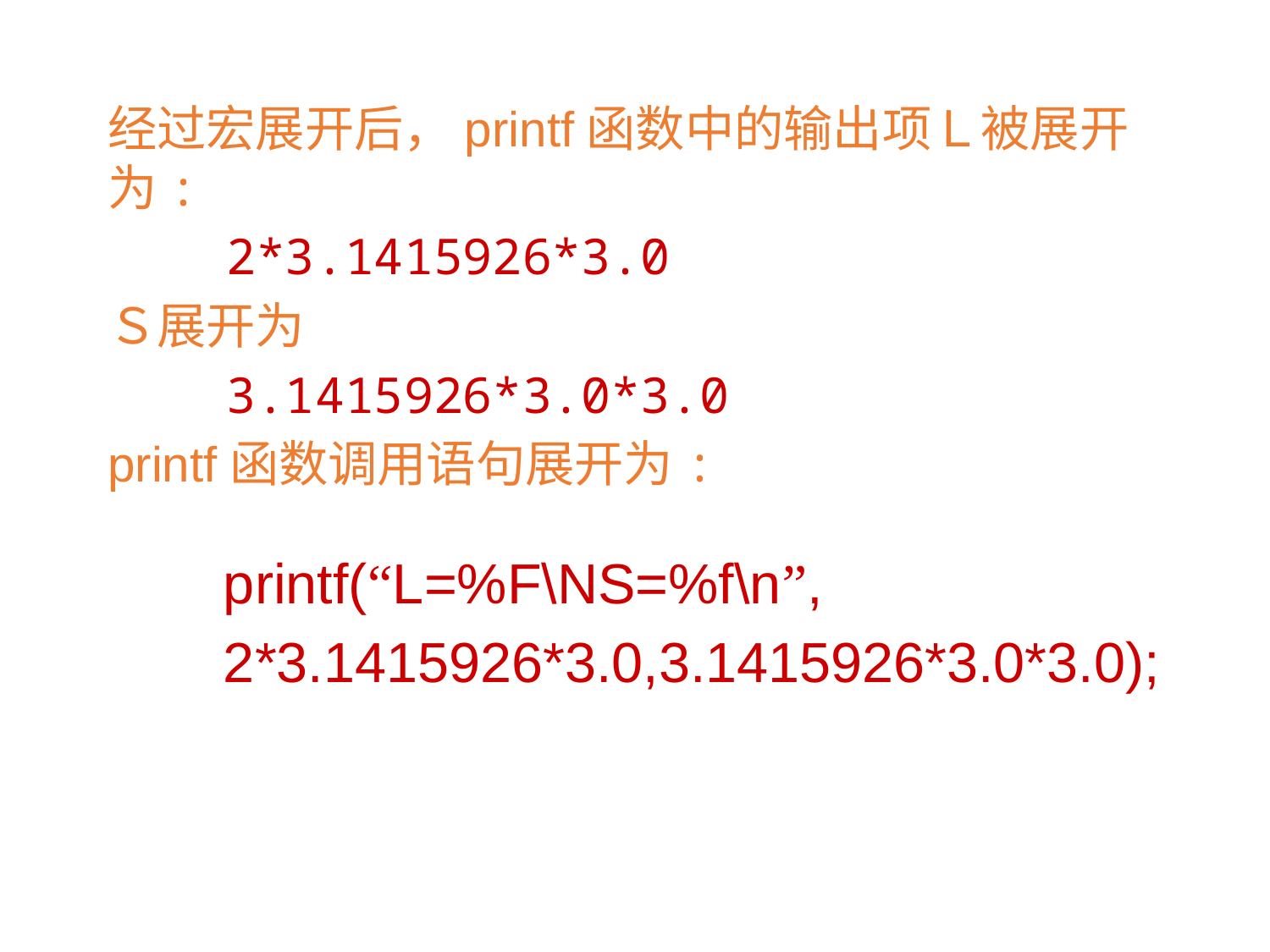

经过宏展开后，printf函数中的输出项Ｌ被展开为:
    2*3.1415926*3.0
Ｓ展开为
    3.1415926*3.0*3.0
printf函数调用语句展开为:
printf(“L=%F\NS=%f\n”,
2*3.1415926*3.0,3.1415926*3.0*3.0);